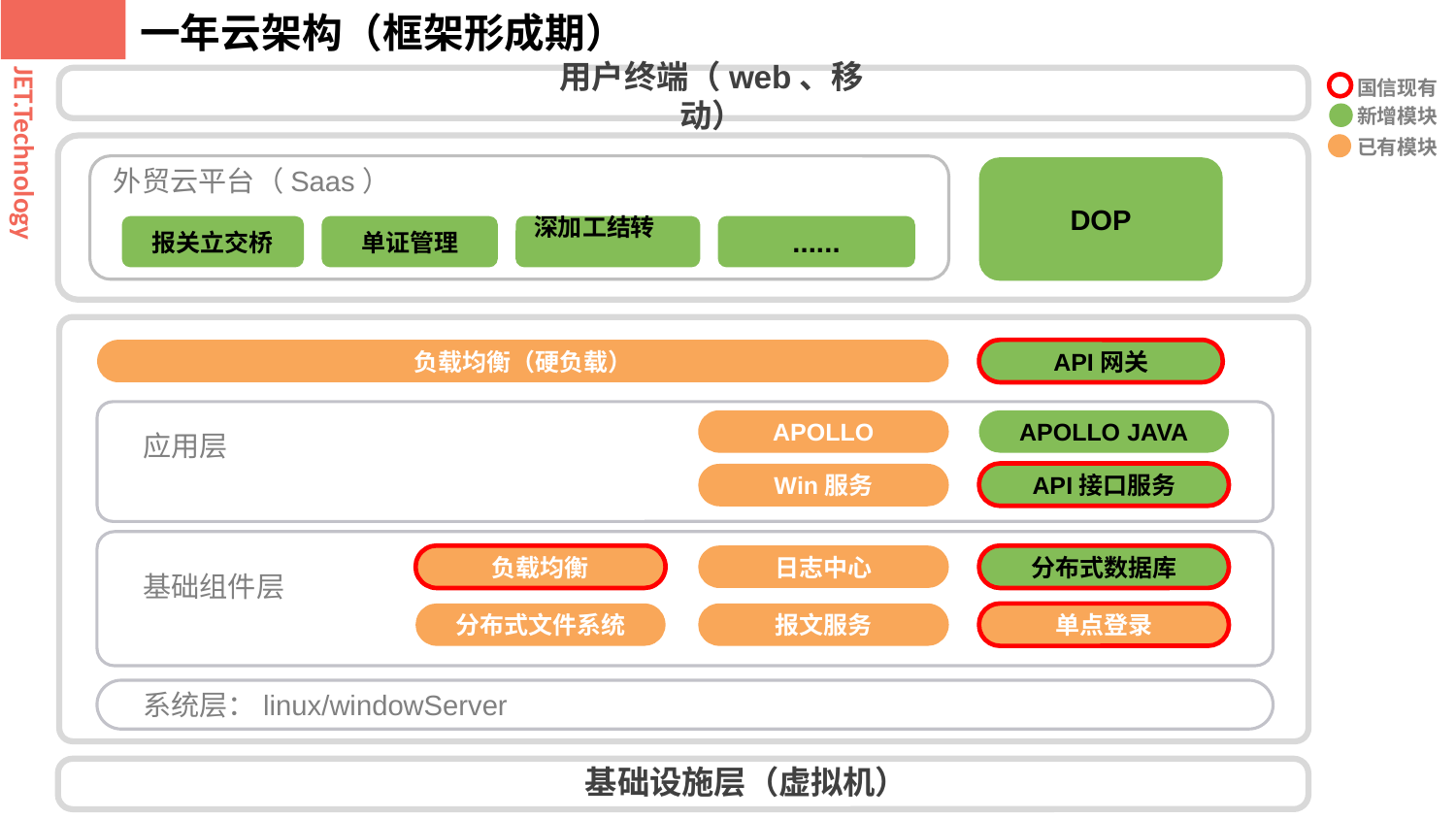

一年云架构（框架形成期）

用户终端（web、移动）
国信现有

新增模块

 JET.Technology

已有模块

外贸云平台（Saas）

报关立交桥
单证管理
深加工结转
......
DOP
z
负载均衡（硬负载）
API网关

APOLLO
APOLLO JAVA
应用层

API接口服务
Win服务

负载均衡
日志中心
分布式数据库
基础组件层

分布式文件系统
报文服务
单点登录

系统层：linux/windowServer

基础设施层（虚拟机）